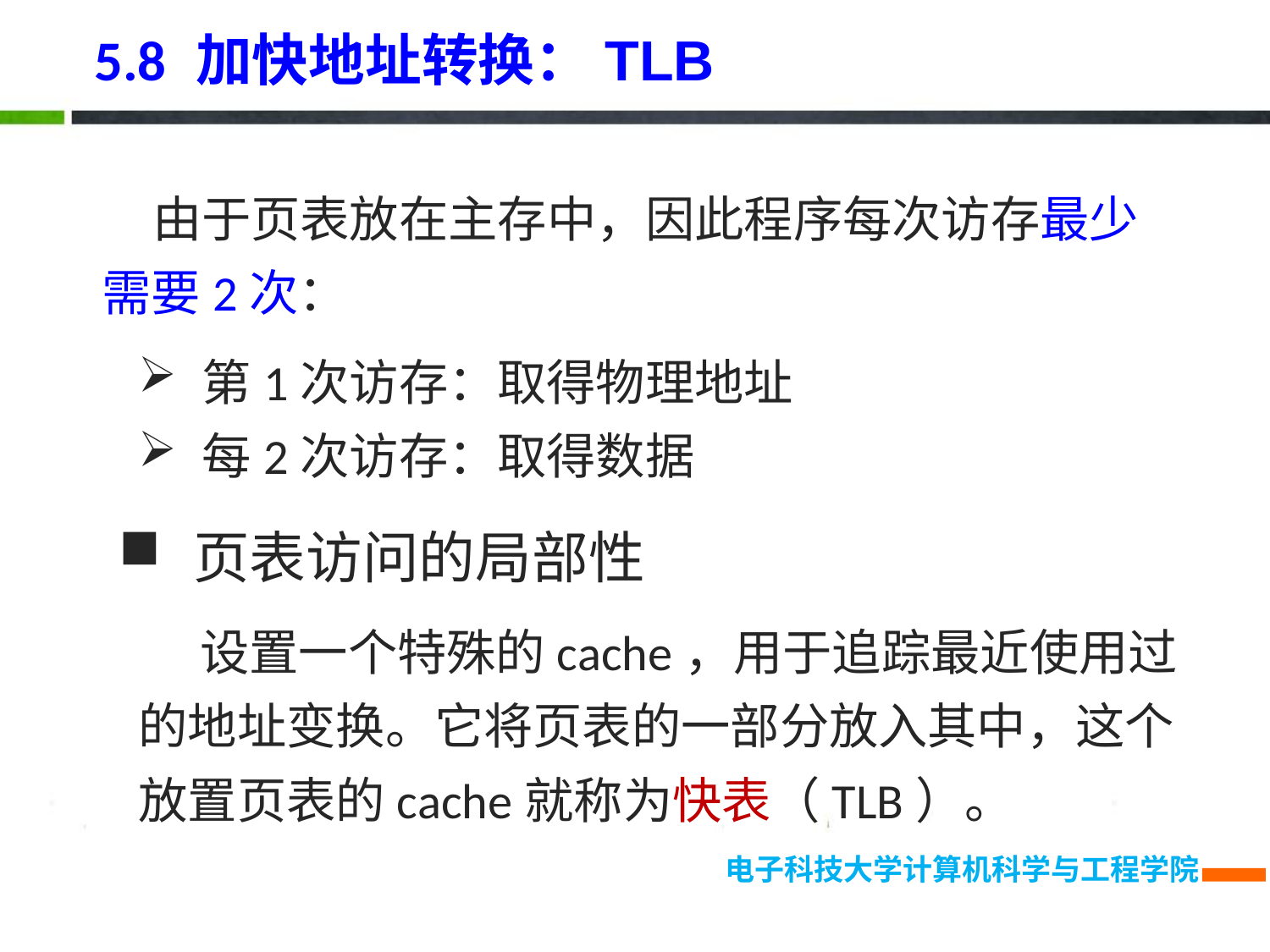

5.8 加快地址转换：TLB
由于页表放在主存中，因此程序每次访存最少需要2次：
第1次访存：取得物理地址
每2次访存：取得数据
页表访问的局部性
设置一个特殊的cache，用于追踪最近使用过的地址变换。它将页表的一部分放入其中，这个放置页表的cache就称为快表（TLB）。
121